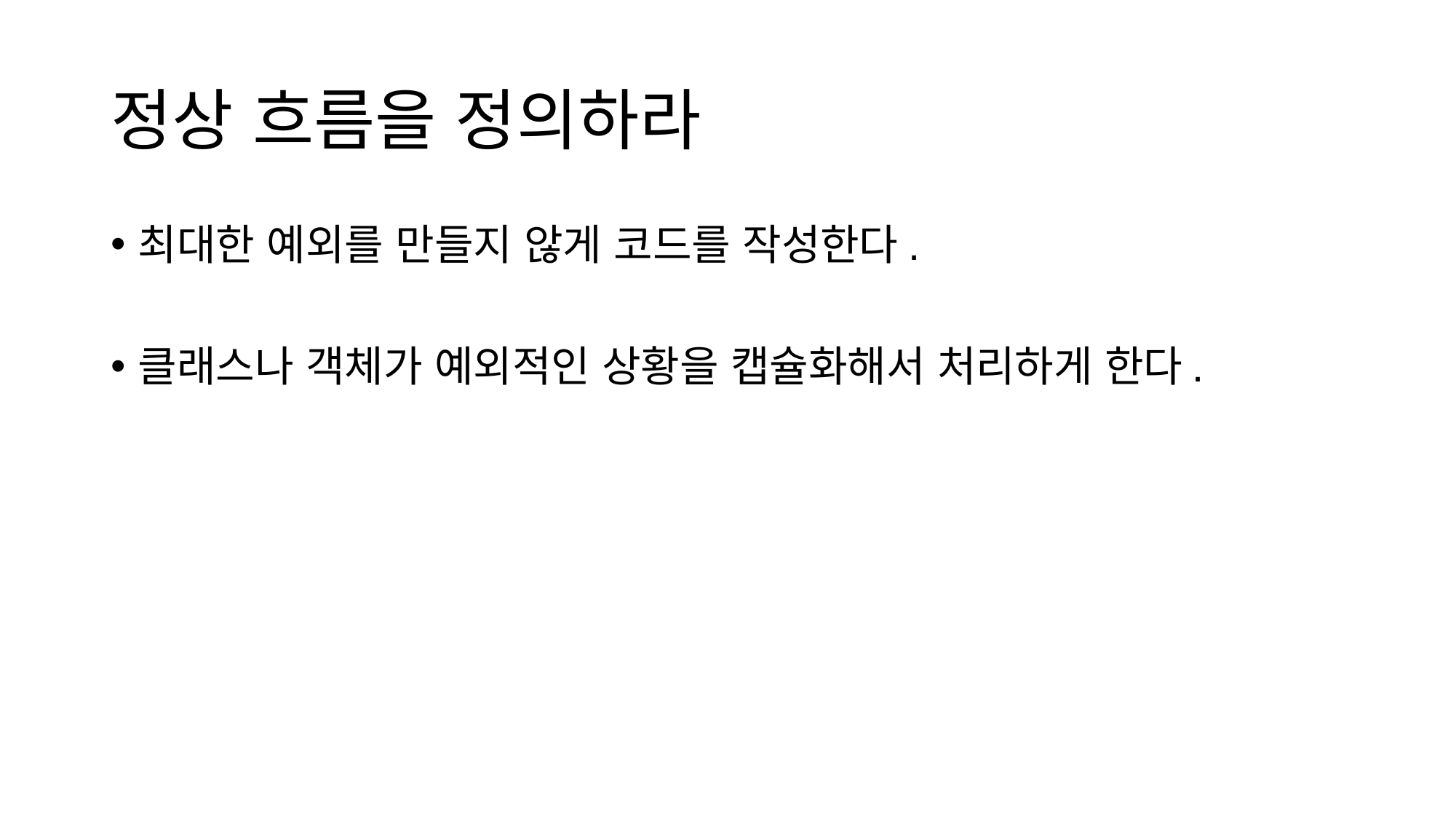

# 정상 흐름을 정의하라
최대한 예외를 만들지 않게 코드를 작성한다.

클래스나 객체가 예외적인 상황을 캡슐화해서 처리하게 한다.